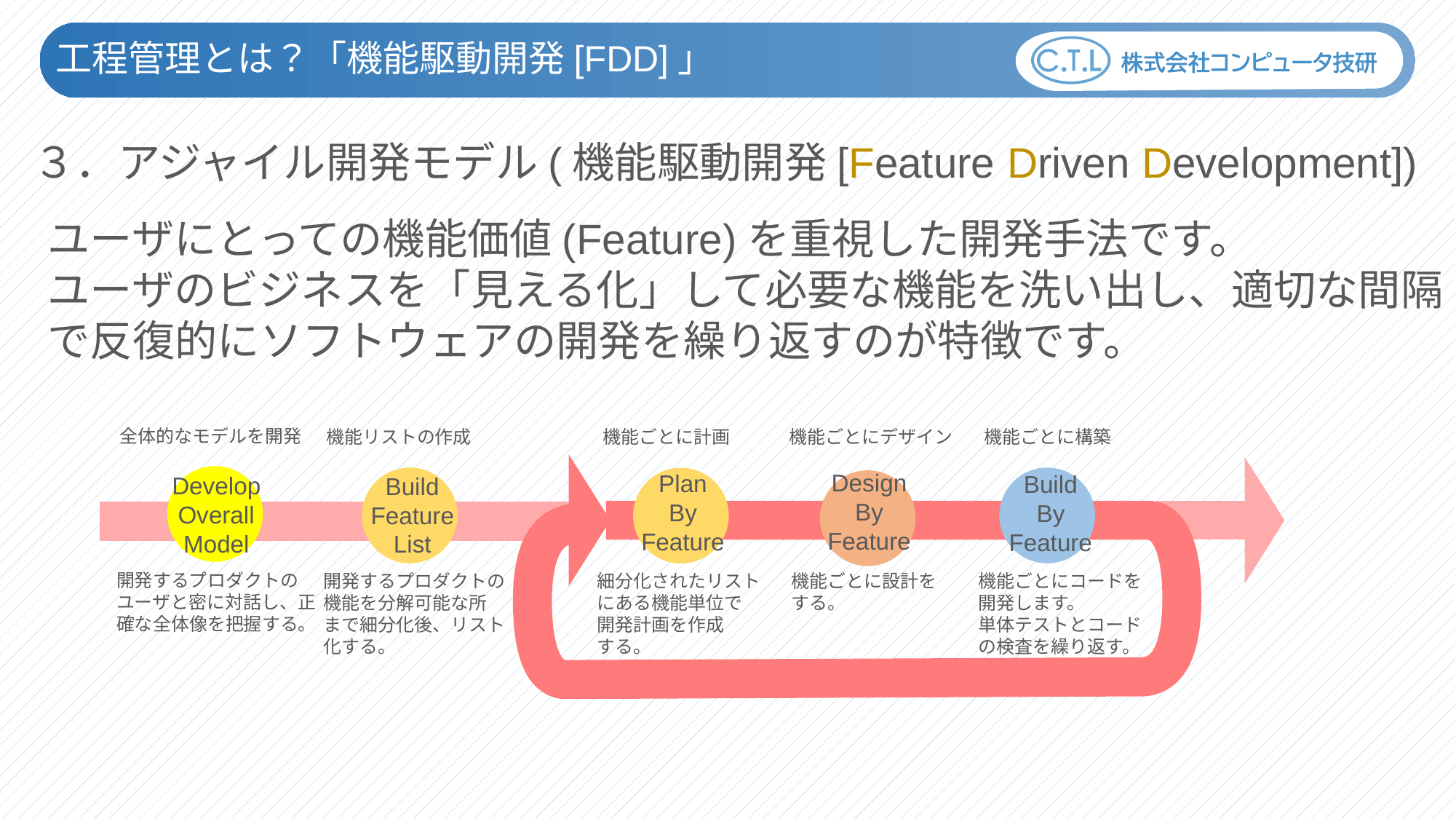

工程管理とは？「機能駆動開発[FDD]」
３．アジャイル開発モデル(機能駆動開発[Feature Driven Development])
ユーザにとっての機能価値(Feature)を重視した開発手法です。
ユーザのビジネスを「見える化」して必要な機能を洗い出し、適切な間隔
で反復的にソフトウェアの開発を繰り返すのが特徴です。
全体的なモデルを開発
機能リストの作成
機能ごとに計画
機能ごとにデザイン
機能ごとに構築
Design
By
Feature

Plan
By
Feature

Build
By
Feature

Develop
Overall
Model

Build
Feature
List

開発するプロダクトの
ユーザと密に対話し、正
確な全体像を把握する。
開発するプロダクトの
機能を分解可能な所
まで細分化後、リスト
化する。
細分化されたリスト
にある機能単位で
開発計画を作成
する。
機能ごとに設計を
する。
機能ごとにコードを
開発します。
単体テストとコード
の検査を繰り返す。